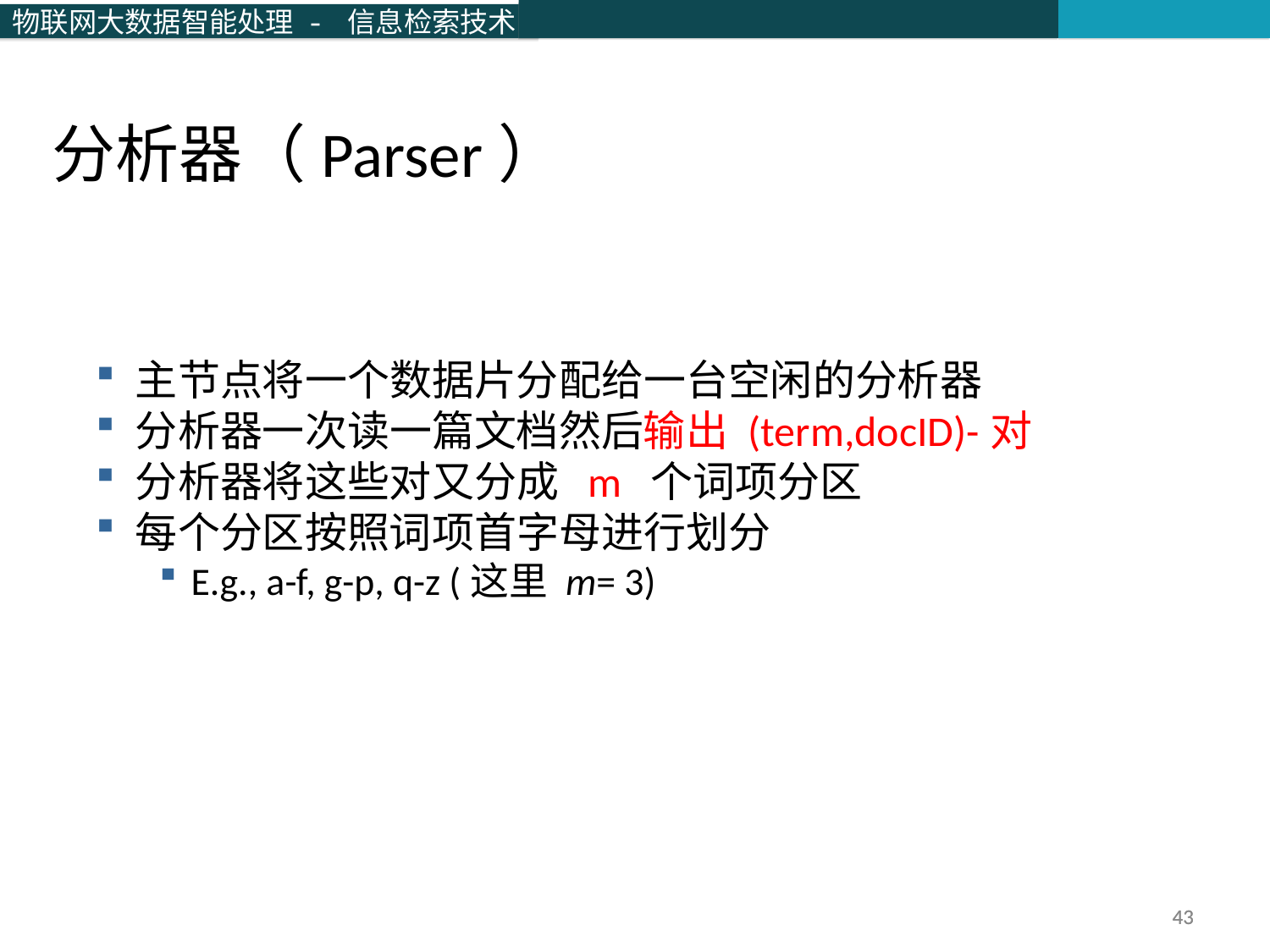

分析器（Parser）
主节点将一个数据片分配给一台空闲的分析器
分析器一次读一篇文档然后输出 (term,docID)-对
分析器将这些对又分成  m  个词项分区
每个分区按照词项首字母进行划分
E.g., a-f, g-p, q-z (这里 m= 3)
43
43